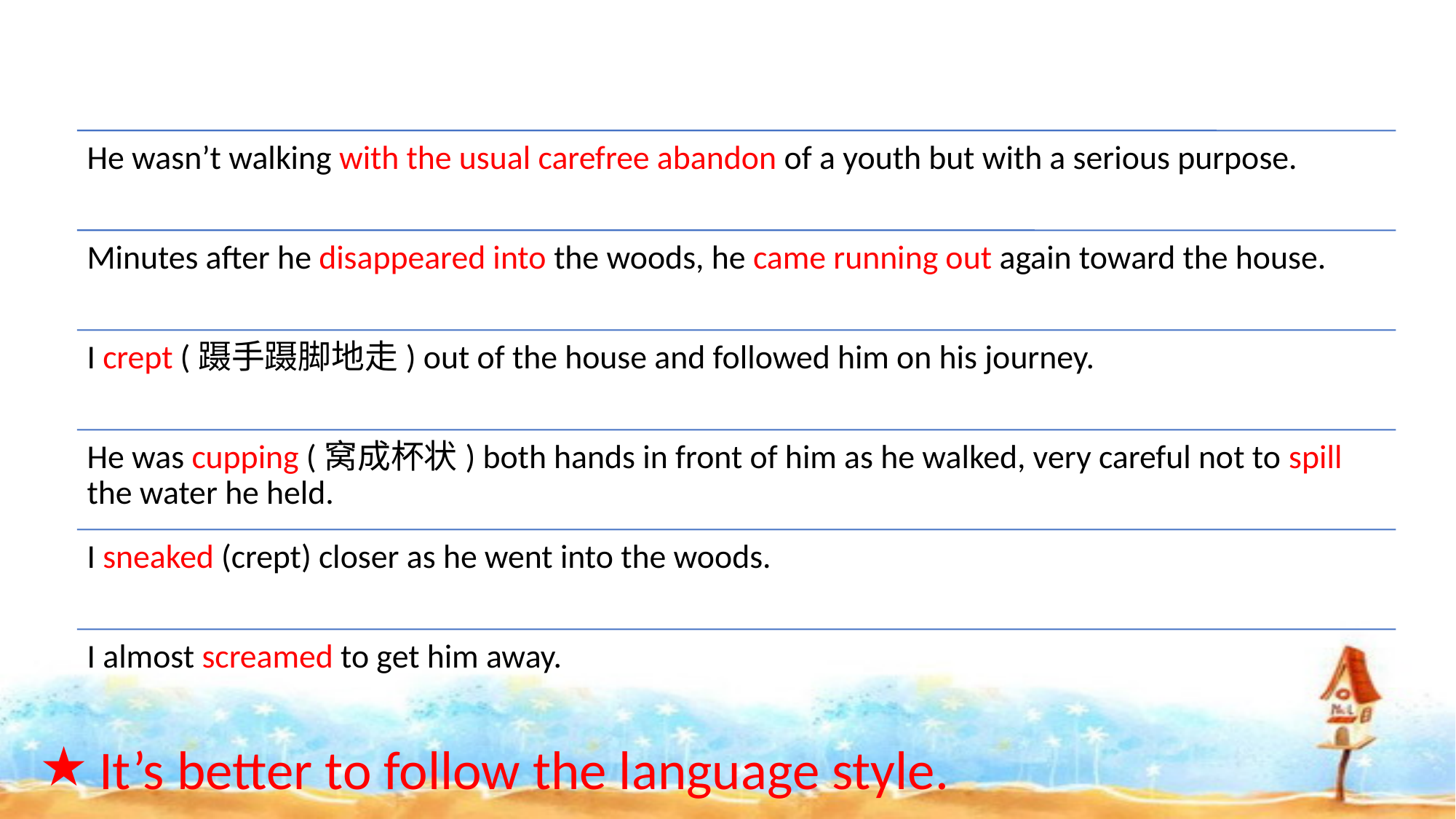

He wasn’t walking with the usual carefree abandon of a youth but with a serious purpose.
Minutes after he disappeared into the woods, he came running out again toward the house.
I crept (蹑手蹑脚地走) out of the house and followed him on his journey.
He was cupping (窝成杯状) both hands in front of him as he walked, very careful not to spill the water he held.
I sneaked (crept) closer as he went into the woods.
I almost screamed to get him away.
★
It’s better to follow the language style.